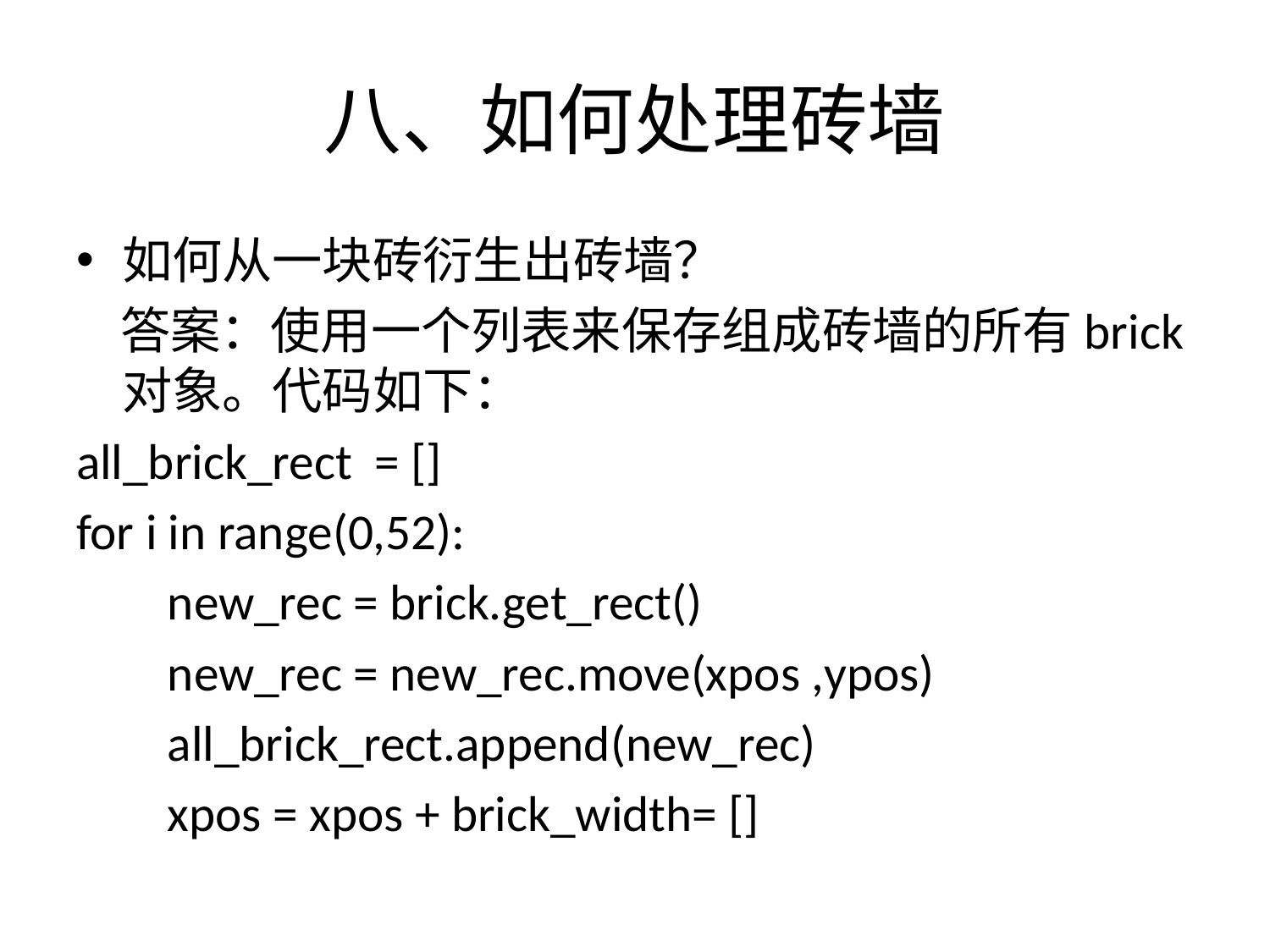

# 八、如何处理砖墙
如何从一块砖衍生出砖墙？
   答案：使用一个列表来保存组成砖墙的所有brick对象。代码如下：
all_brick_rect  = []
for i in range(0,52):
        new_rec = brick.get_rect()
        new_rec = new_rec.move(xpos ,ypos)
        all_brick_rect.append(new_rec)
        xpos = xpos + brick_width= []